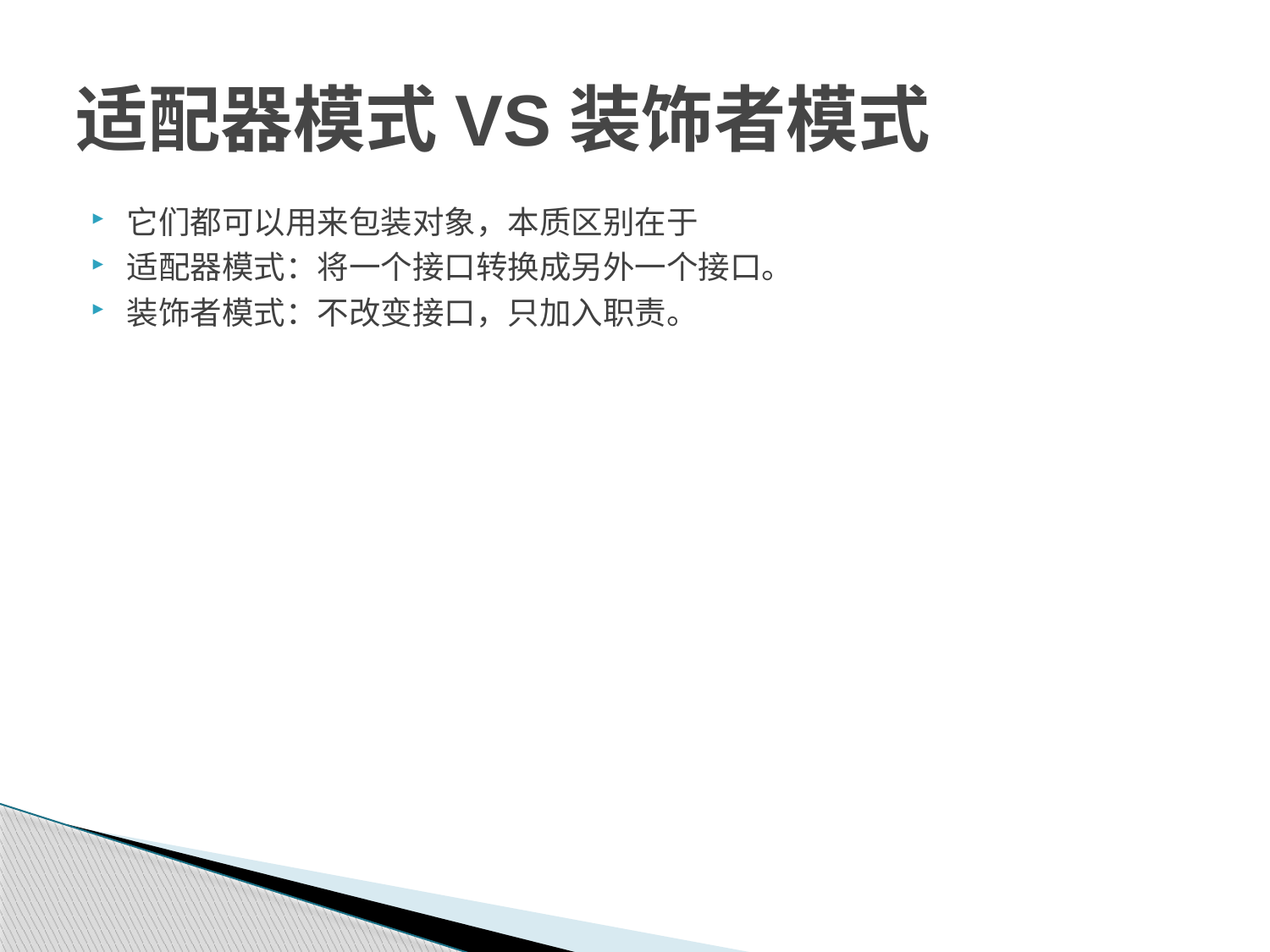

# 适配器模式VS装饰者模式
它们都可以用来包装对象，本质区别在于
适配器模式：将一个接口转换成另外一个接口。
装饰者模式：不改变接口，只加入职责。